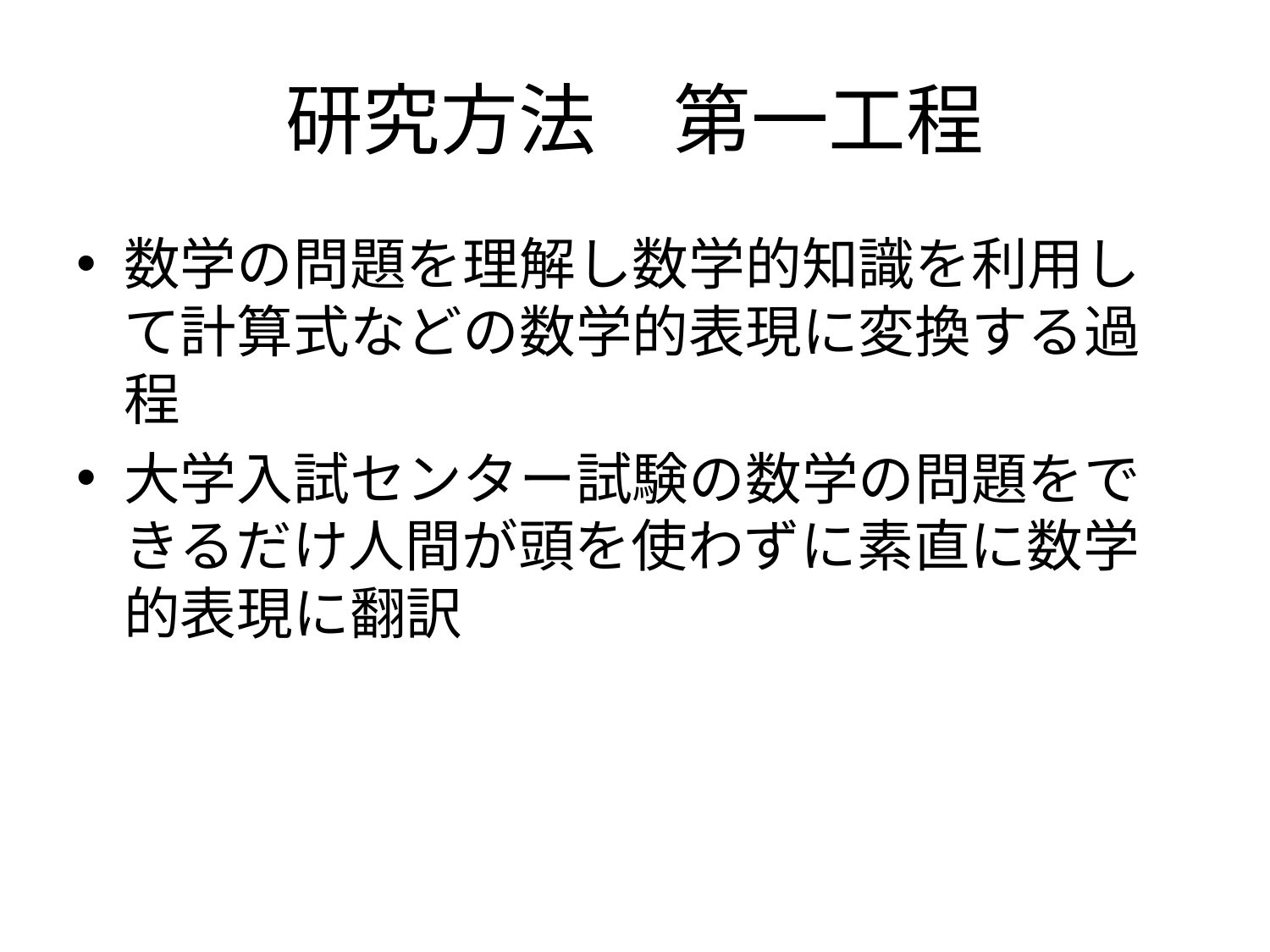

# 研究方法　第一工程
数学の問題を理解し数学的知識を利用して計算式などの数学的表現に変換する過程
大学入試センター試験の数学の問題をできるだけ人間が頭を使わずに素直に数学的表現に翻訳